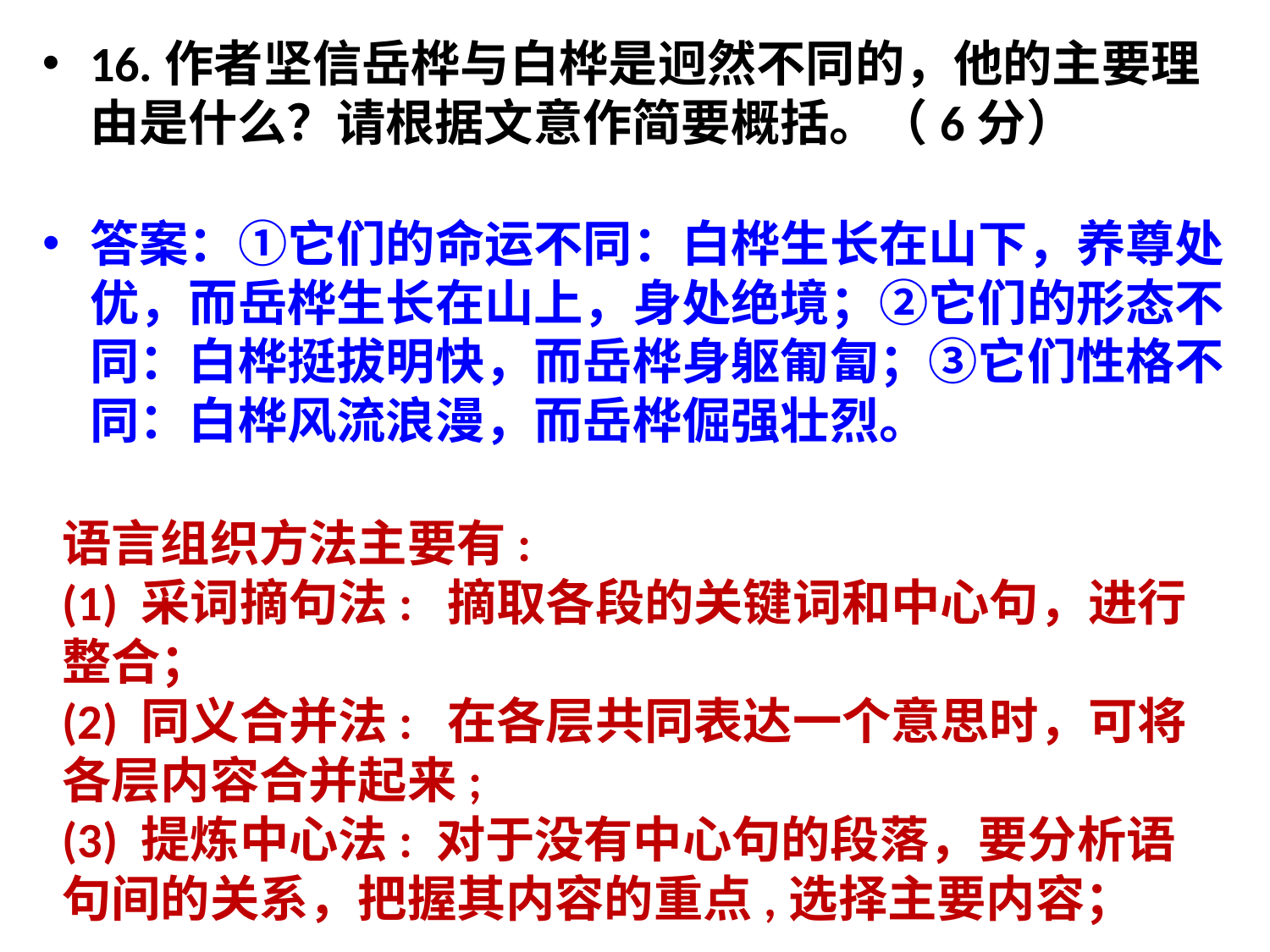

16.作者坚信岳桦与白桦是迥然不同的，他的主要理由是什么？请根据文意作简要概括。（6分）
答案：①它们的命运不同：白桦生长在山下，养尊处优，而岳桦生长在山上，身处绝境；②它们的形态不同：白桦挺拔明快，而岳桦身躯匍匐；③它们性格不同：白桦风流浪漫，而岳桦倔强壮烈。

语言组织方法主要有:
(1) 采词摘句法:  摘取各段的关键词和中心句，进行整合；
(2) 同义合并法:  在各层共同表达一个意思时，可将各层内容合并起来;
(3) 提炼中心法: 对于没有中心句的段落，要分析语句间的关系，把握其内容的重点,选择主要内容；